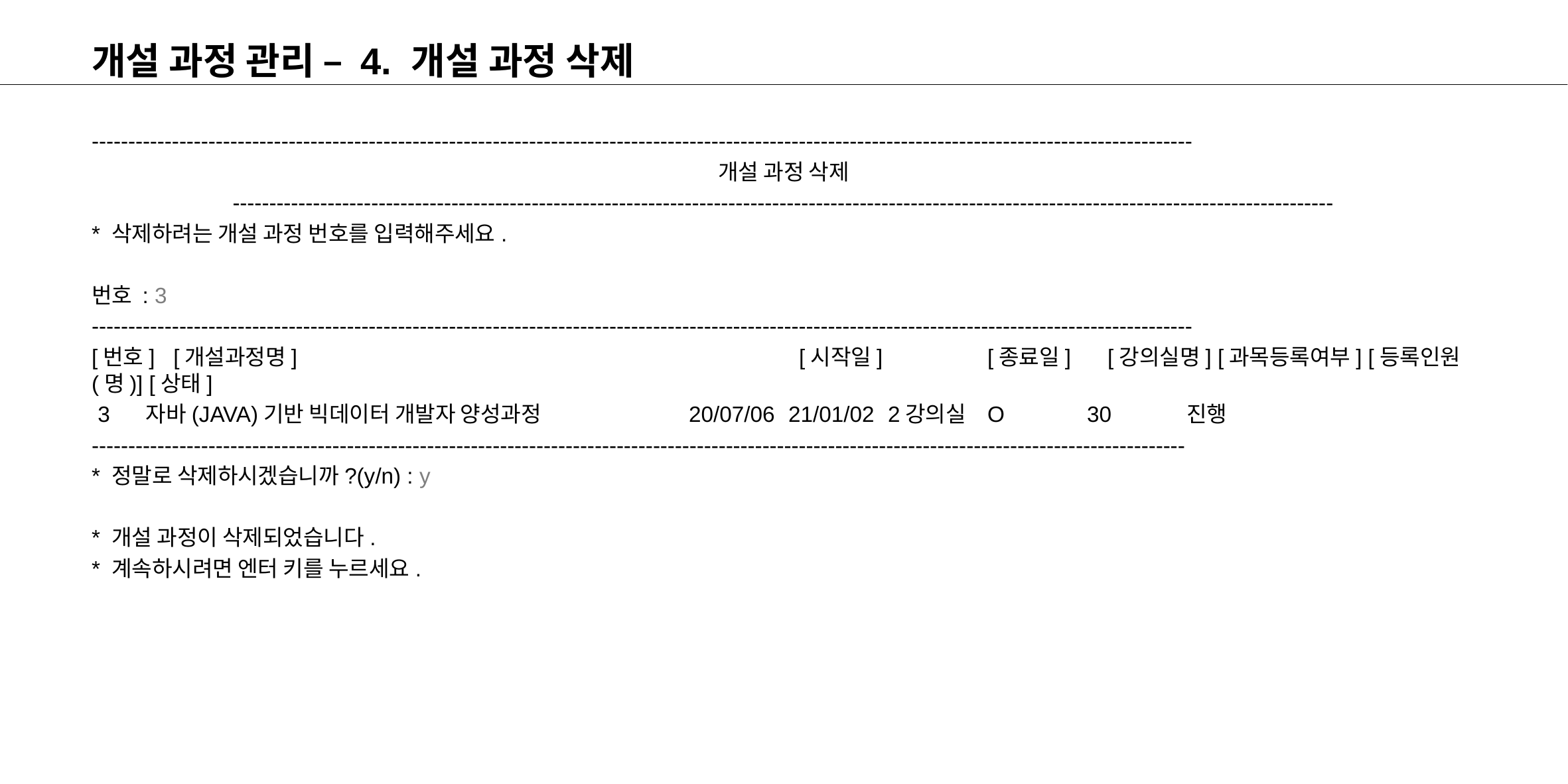

# 개설 과정 관리 – 4. 개설 과정 삭제
-------------------------------------------------------------------------------------------------------------------------------------------------------
개설 과정 삭제
-------------------------------------------------------------------------------------------------------------------------------------------------------
* 삭제하려는 개설 과정 번호를 입력해주세요.

번호 : 3
-------------------------------------------------------------------------------------------------------------------------------------------------------
[번호]   [개설과정명]    	                 		                  [시작일]    	[종료일]      [강의실명] [과목등록여부] [등록인원(명)] [상태]
 3     자바(JAVA)기반 빅데이터 개발자 양성과정		20/07/06	21/01/02	2강의실	O	30	진행
------------------------------------------------------------------------------------------------------------------------------------------------------
* 정말로 삭제하시겠습니까?(y/n) : y

* 개설 과정이 삭제되었습니다.
* 계속하시려면 엔터 키를 누르세요.